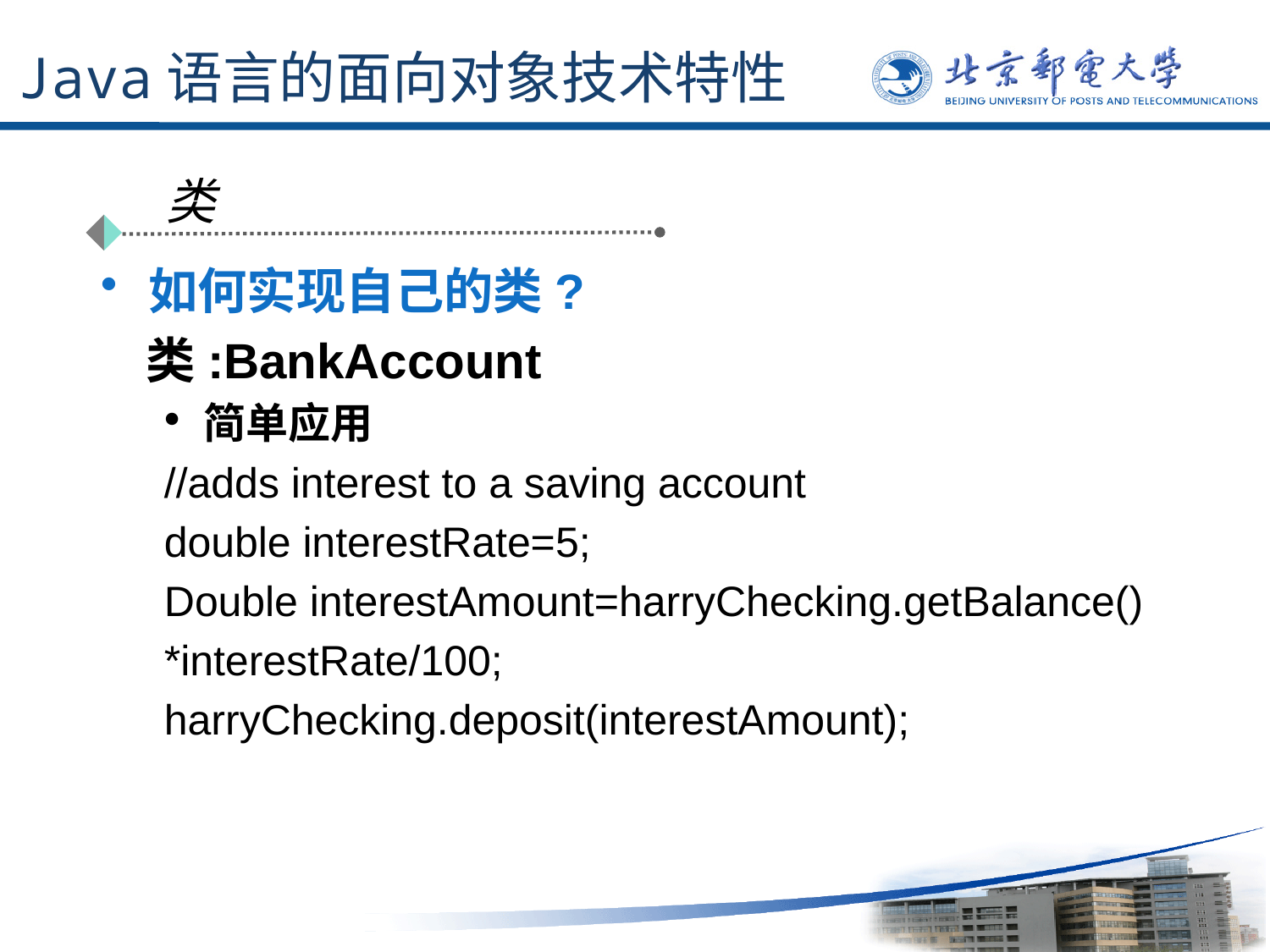

# Java语言的面向对象技术特性

类

如何实现自己的类?
   类:BankAccount
简单应用
//adds interest to a saving account
double interestRate=5;
Double interestAmount=harryChecking.getBalance()
*interestRate/100;
harryChecking.deposit(interestAmount);